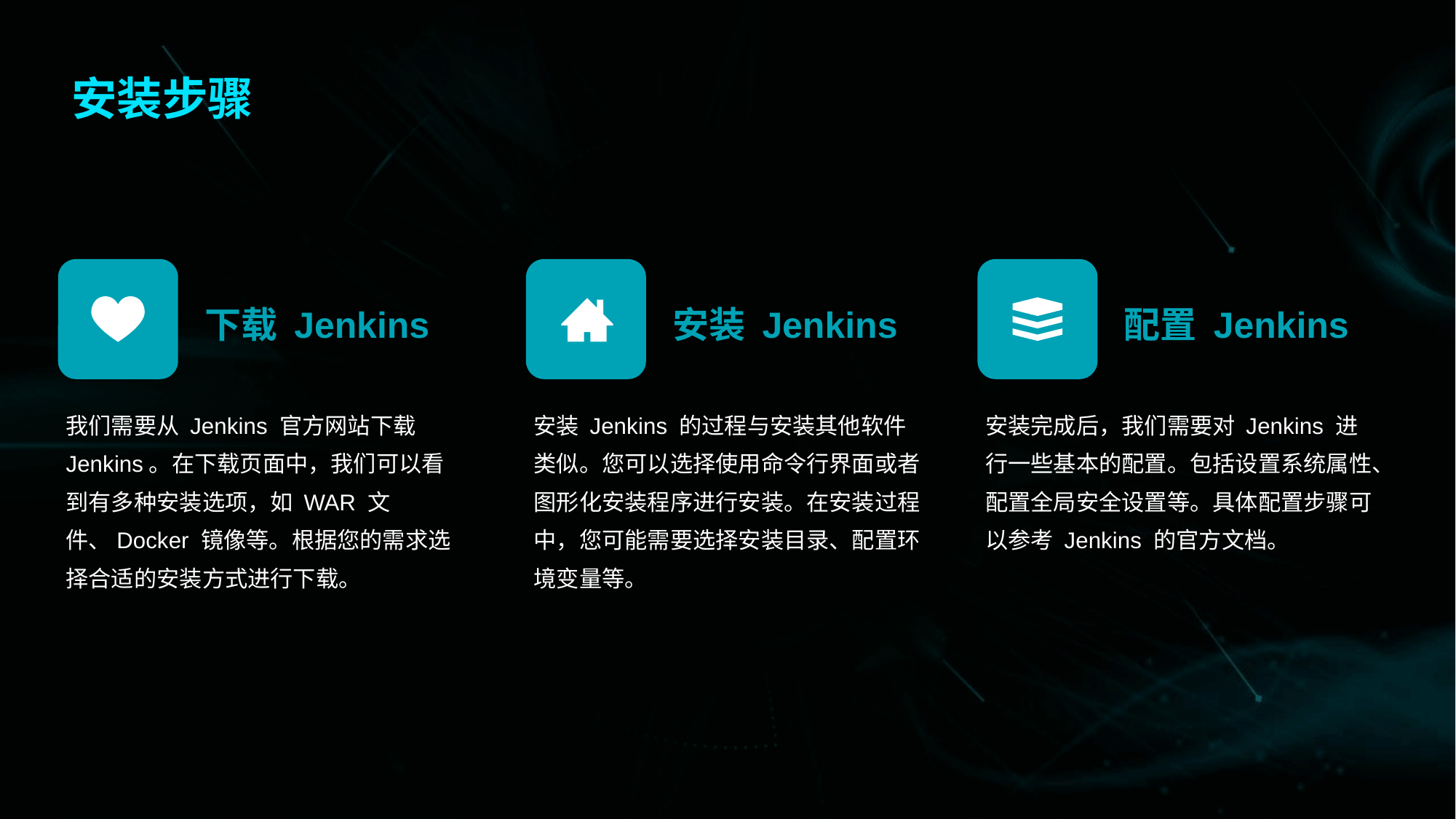

安装步骤
下载 Jenkins
安装 Jenkins
配置 Jenkins

我们需要从 Jenkins 官方网站下载 Jenkins。在下载页面中，我们可以看到有多种安装选项，如 WAR 文件、Docker 镜像等。根据您的需求选择合适的安装方式进行下载。
安装 Jenkins 的过程与安装其他软件类似。您可以选择使用命令行界面或者图形化安装程序进行安装。在安装过程中，您可能需要选择安装目录、配置环境变量等。
安装完成后，我们需要对 Jenkins 进行一些基本的配置。包括设置系统属性、配置全局安全设置等。具体配置步骤可以参考 Jenkins 的官方文档。